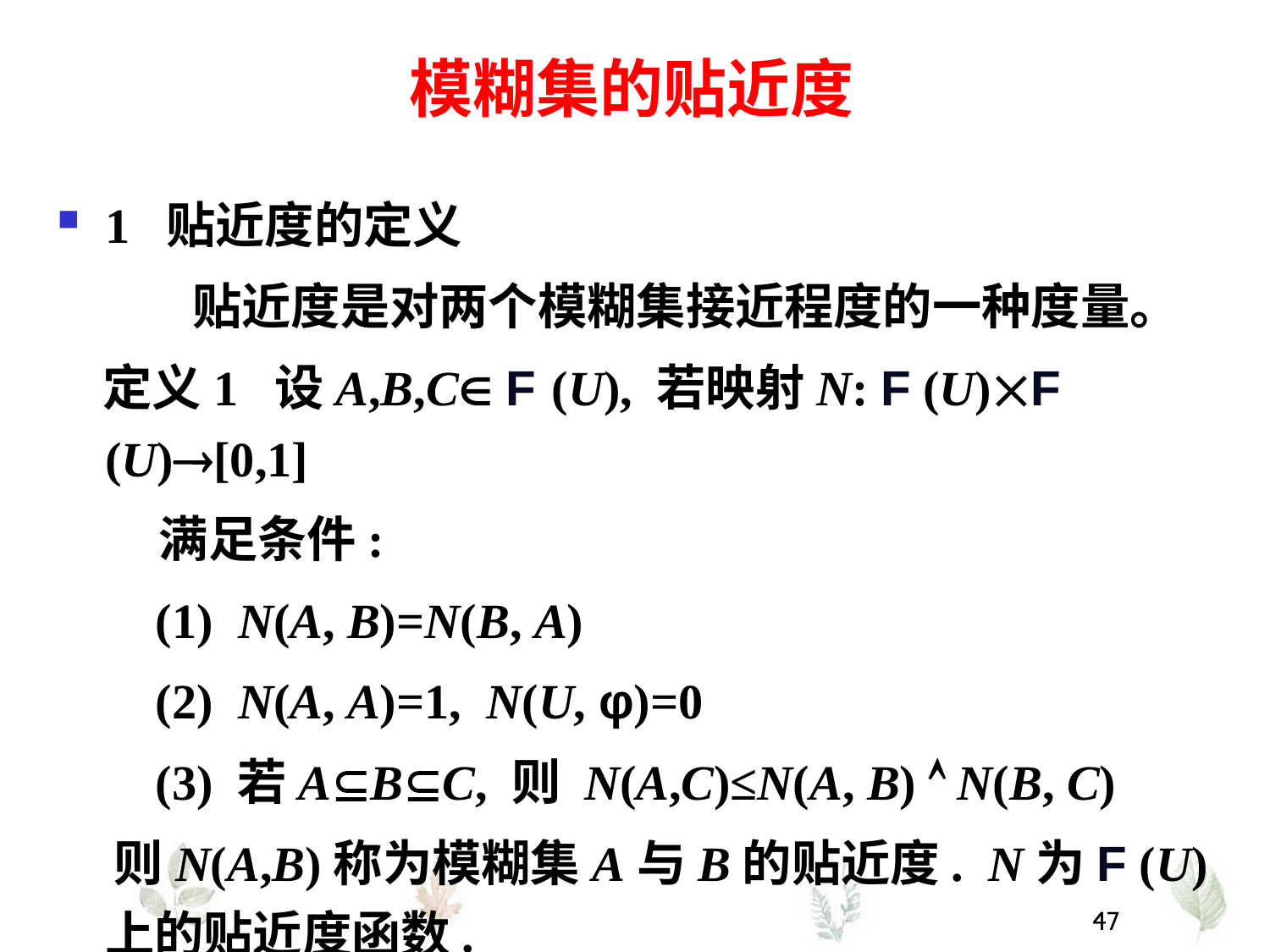

模糊集的贴近度
1  贴近度的定义
           贴近度是对两个模糊集接近程度的一种度量。
   定义1  设A,B,C∈ F (U), 若映射N: F (U)×F (U)→[0,1]
        满足条件:
        (1)  N(A, B)=N(B, A)
        (2)  N(A, A)=1,  N(U, φ)=0
        (3) 若A⊆B⊆C, 则 N(A,C)≤N(A, B) ∧ N(B, C)
    则N(A,B)称为模糊集A与B的贴近度.  N为F (U)上的贴近度函数.
47